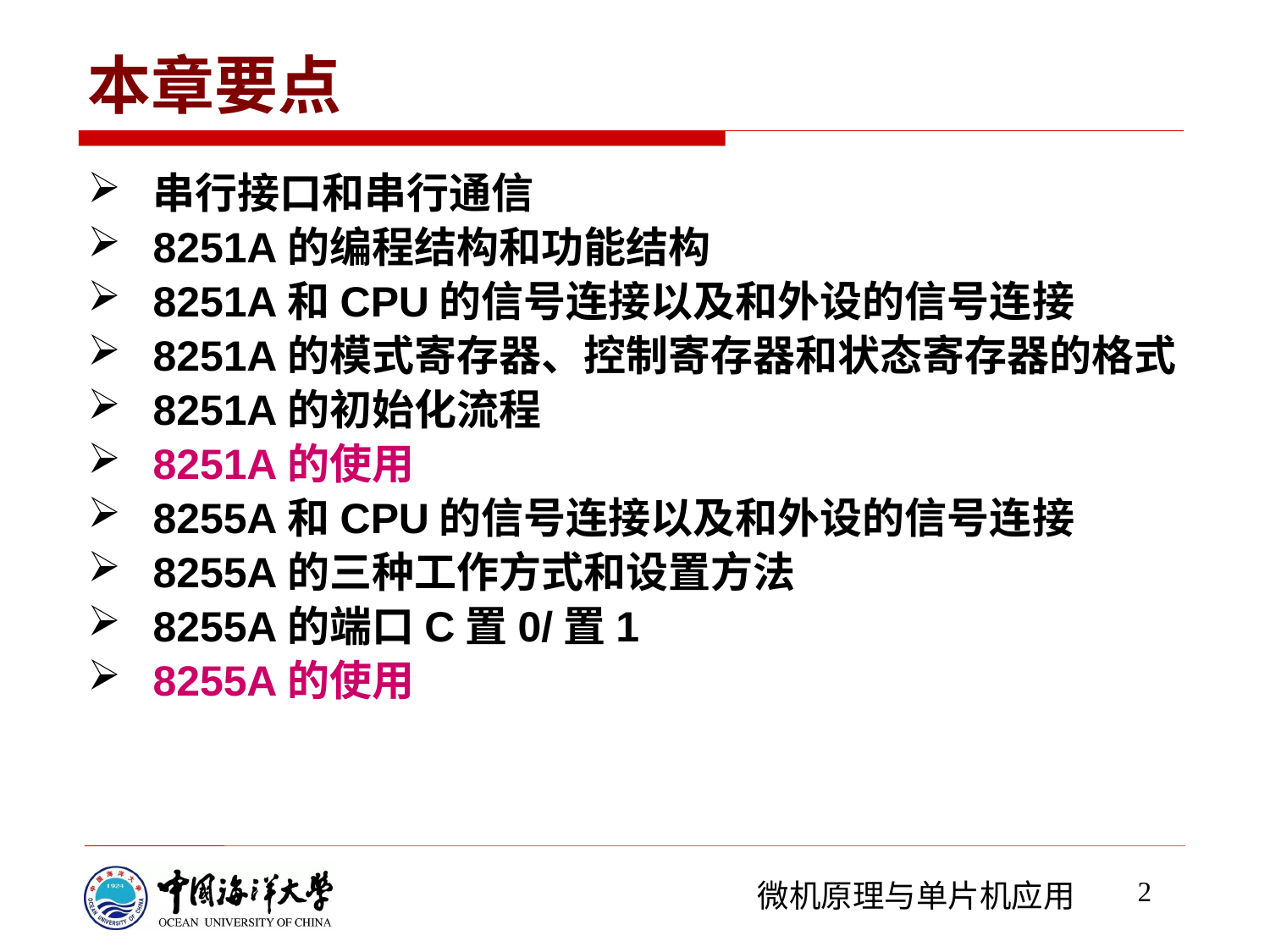

# 本章要点
串行接口和串行通信
8251A的编程结构和功能结构
8251A和CPU的信号连接以及和外设的信号连接
8251A的模式寄存器、控制寄存器和状态寄存器的格式
8251A的初始化流程
8251A的使用
8255A和CPU的信号连接以及和外设的信号连接
8255A的三种工作方式和设置方法
8255A的端口C置0/置1
8255A的使用

2